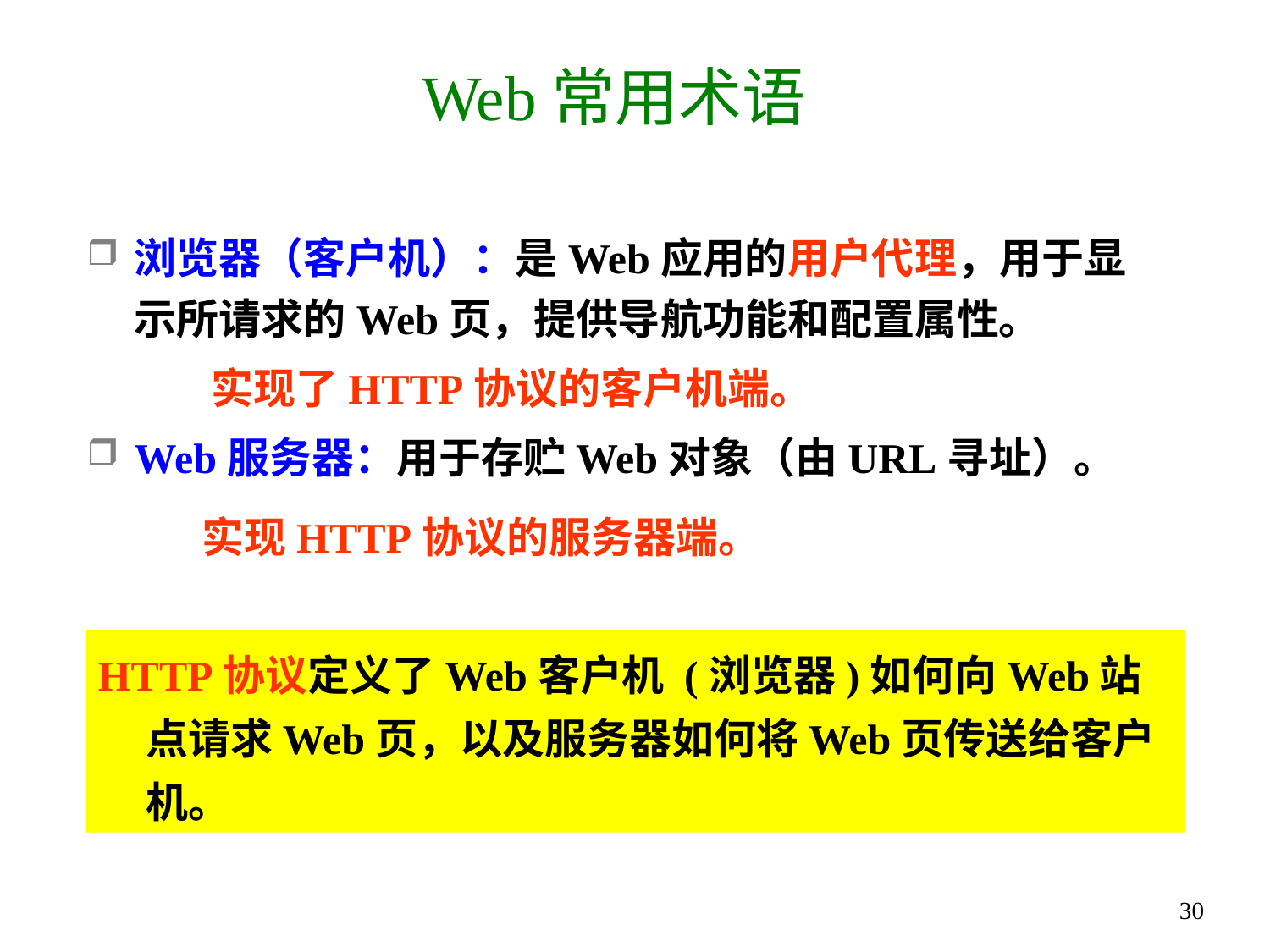

# Web常用术语
浏览器（客户机）：是Web应用的用户代理，用于显示所请求的Web页，提供导航功能和配置属性。
            实现了HTTP协议的客户机端。
Web服务器：用于存贮Web对象（由URL寻址）。
           实现HTTP协议的服务器端。
HTTP协议定义了Web客户机 (浏览器)如何向Web站点请求Web页，以及服务器如何将Web页传送给客户机。
30